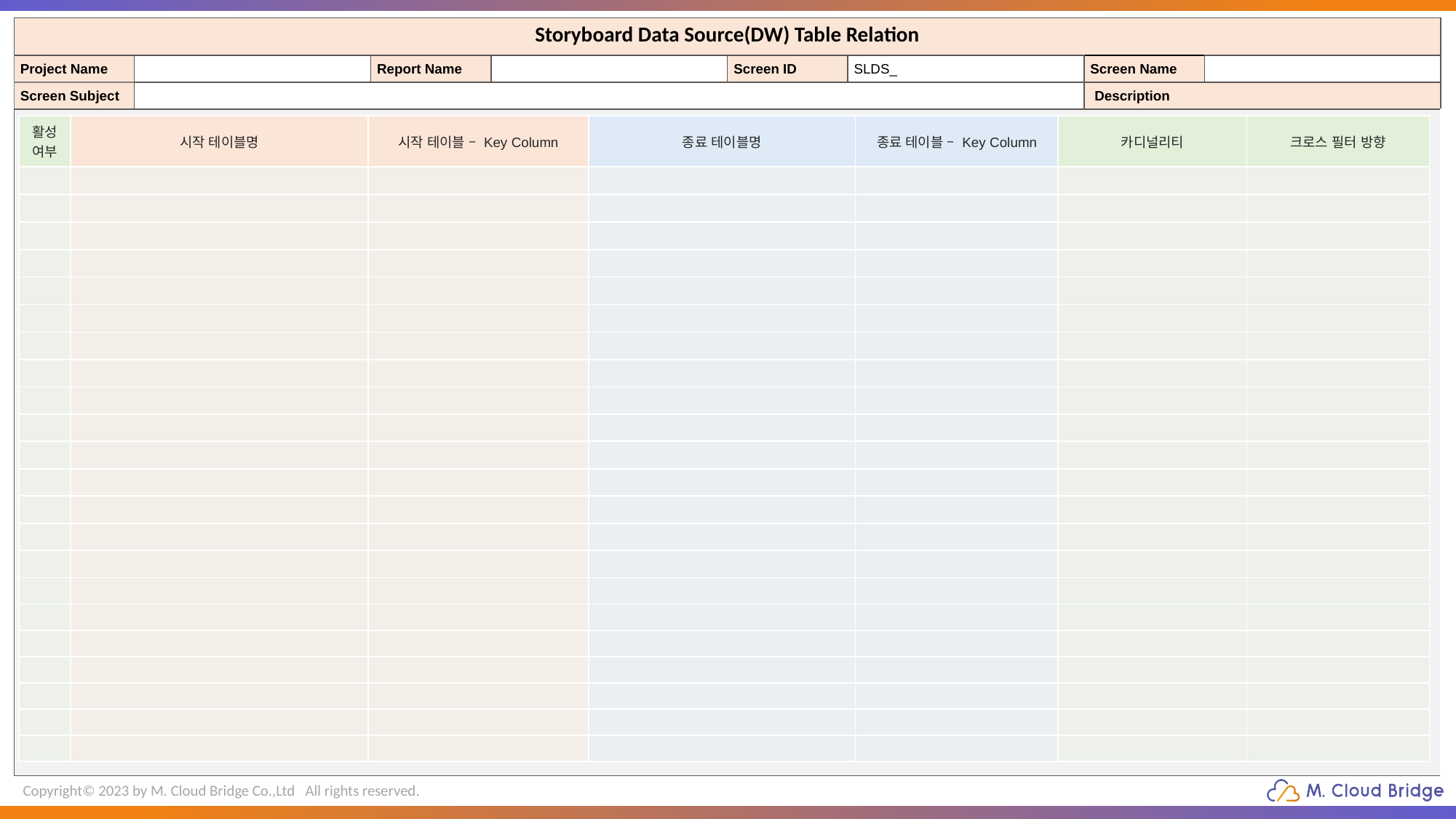

| 활성 여부 | 시작 테이블명 | 시작 테이블 – Key Column | 종료 테이블명 | 종료 테이블 – Key Column | 카디널리티 | 크로스 필터 방향 |
| --- | --- | --- | --- | --- | --- | --- |
|  |  |  |  |  |  |  |
|  |  |  |  |  |  |  |
|  |  |  |  |  |  |  |
|  |  |  |  |  |  |  |
|  |  |  |  |  |  |  |
|  |  |  |  |  |  |  |
|  |  |  |  |  |  |  |
|  |  |  |  |  |  |  |
|  |  |  |  |  |  |  |
|  |  |  |  |  |  |  |
|  |  |  |  |  |  |  |
|  |  |  |  |  |  |  |
|  |  |  |  |  |  |  |
|  |  |  |  |  |  |  |
|  |  |  |  |  |  |  |
|  |  |  |  |  |  |  |
|  |  |  |  |  |  |  |
|  |  |  |  |  |  |  |
|  |  |  |  |  |  |  |
|  |  |  |  |  |  |  |
|  |  |  |  |  |  |  |
|  |  |  |  |  |  |  |